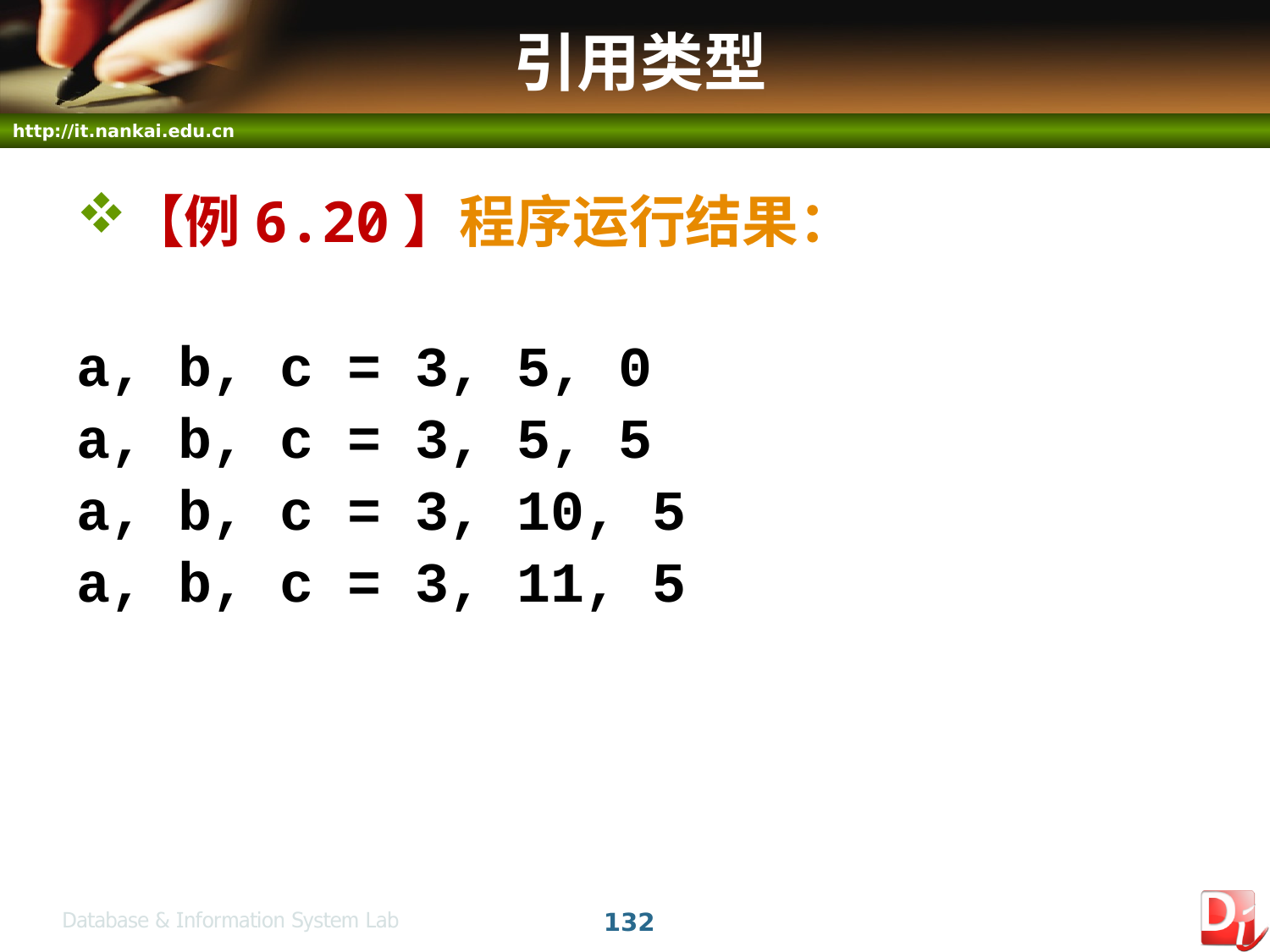

# 引用类型
【例6.20】程序运行结果：

a, b, c = 3, 5, 0
a, b, c = 3, 5, 5
a, b, c = 3, 10, 5
a, b, c = 3, 11, 5

132
Database & Information System Lab